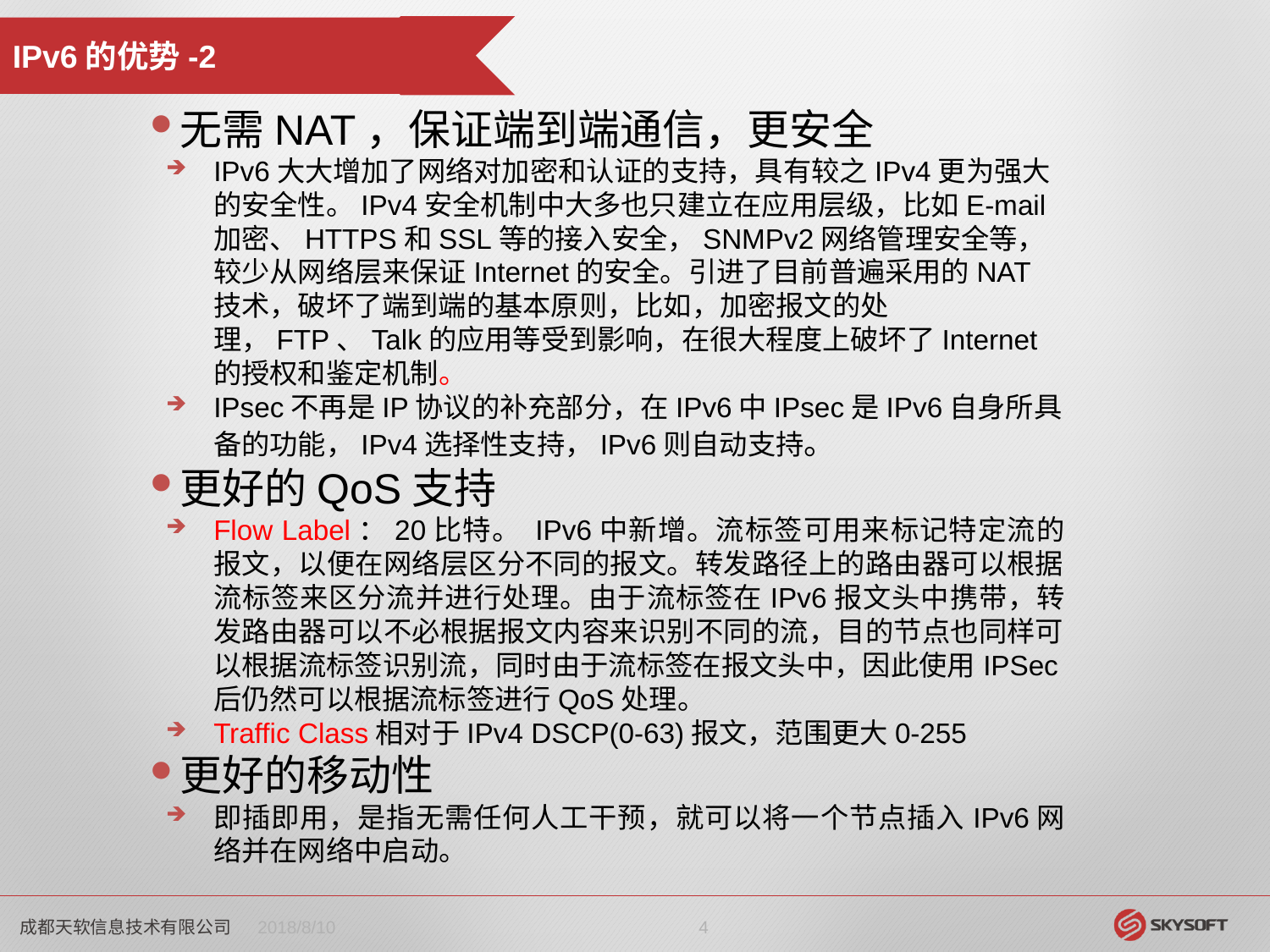

IPv6的优势-2

无需NAT，保证端到端通信，更安全
IPv6大大增加了网络对加密和认证的支持，具有较之IPv4更为强大的安全性。IPv4安全机制中大多也只建立在应用层级，比如E-mail加密、HTTPS和SSL等的接入安全，SNMPv2网络管理安全等，较少从网络层来保证Internet的安全。引进了目前普遍采用的NAT技术，破坏了端到端的基本原则，比如，加密报文的处理，FTP、Talk的应用等受到影响，在很大程度上破坏了Internet的授权和鉴定机制。
IPsec不再是IP协议的补充部分，在IPv6中IPsec是IPv6自身所具备的功能，IPv4选择性支持，IPv6则自动支持。
更好的QoS支持
Flow Label：20比特。 IPv6中新增。流标签可用来标记特定流的报文，以便在网络层区分不同的报文。转发路径上的路由器可以根据流标签来区分流并进行处理。由于流标签在IPv6报文头中携带，转发路由器可以不必根据报文内容来识别不同的流，目的节点也同样可以根据流标签识别流，同时由于流标签在报文头中，因此使用IPSec后仍然可以根据流标签进行QoS处理。
Traffic Class相对于IPv4 DSCP(0-63)报文，范围更大0-255
更好的移动性
即插即用，是指无需任何人工干预，就可以将一个节点插入IPv6网络并在网络中启动。

成都天软信息技术有限公司
2018/8/10
4